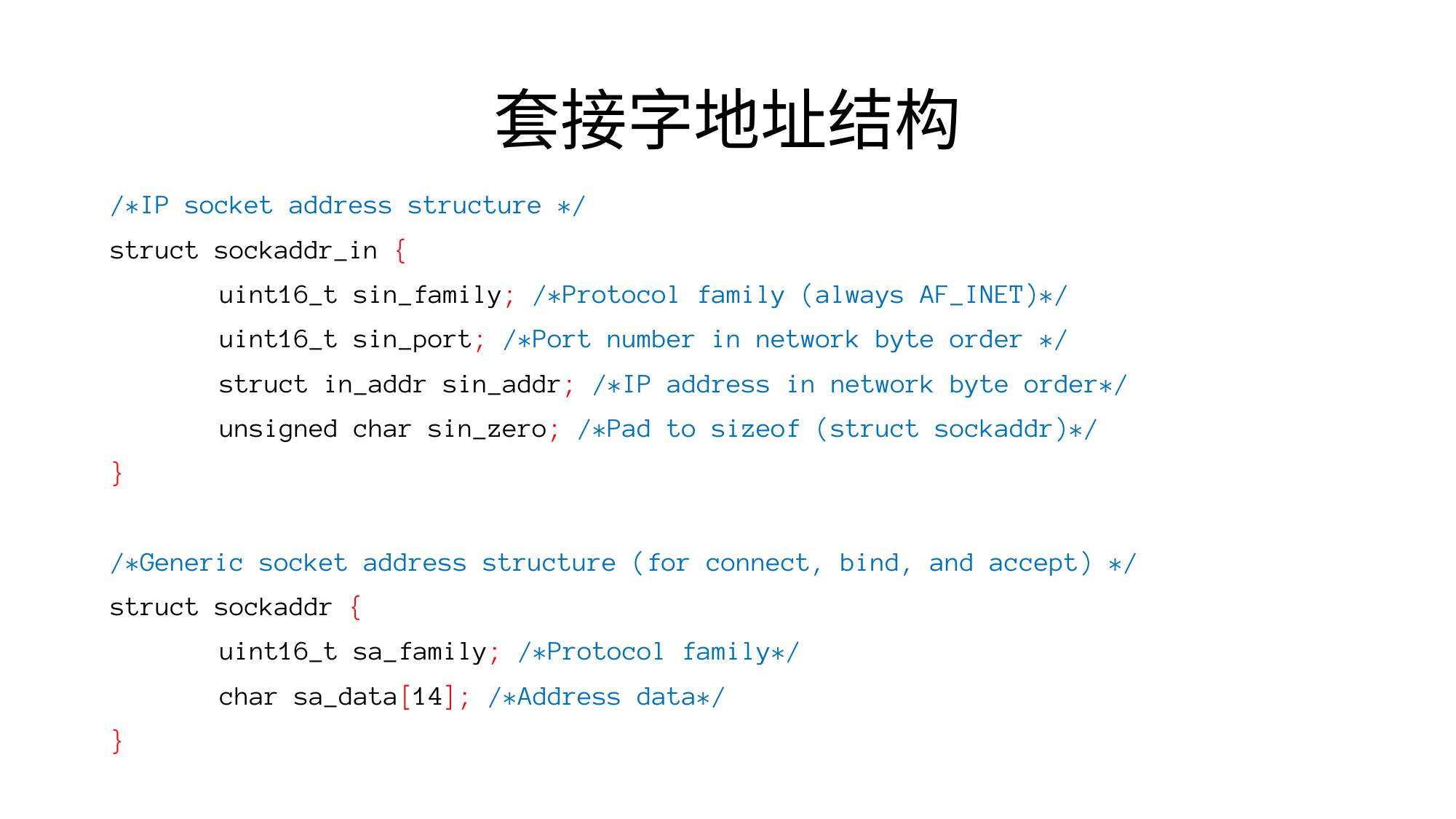

# 套接字地址结构
/*IP socket address structure */
struct sockaddr_in {
	uint16_t sin_family; /*Protocol family (always AF_INET)*/
	uint16_t sin_port; /*Port number in network byte order */
	struct in_addr sin_addr; /*IP address in network byte order*/
	unsigned char sin_zero; /*Pad to sizeof (struct sockaddr)*/
}

/*Generic socket address structure (for connect, bind, and accept) */
struct sockaddr {
	uint16_t sa_family; /*Protocol family*/
	char sa_data[14]; /*Address data*/
}